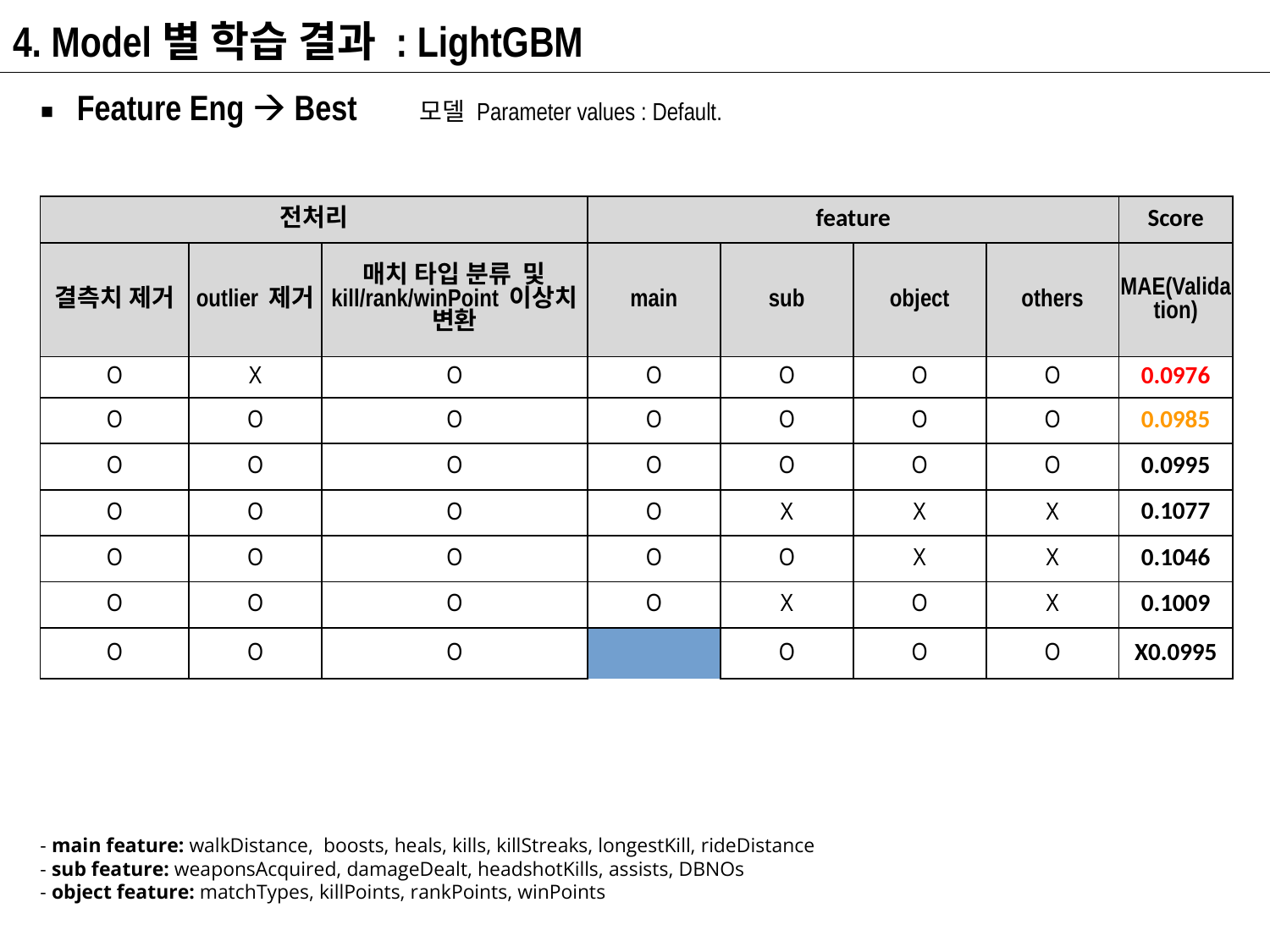

4. Model별 학습 결과 : LightGBM
Feature Eng 🡪 Best
모델 Parameter values : Default.
| 전처리 |  |  |  | feature |  |  |  | Score |
| --- | --- | --- | --- | --- | --- | --- | --- | --- |
| 결측치 제거 | outlier 제거 | 매치 타입 분류 및 kill/rank/winPoint 이상치 변환 |  | main | sub | object | others | MAE(Validation) |
| O | X | O |  | O | O | O | O | 0.0976 |
| O | O | O |  | O | O | O | O | 0.0985 |
| O | O | O |  | O | O | O | O | 0.0995 |
| O | O | O |  | O | X | X | X | 0.1077 |
| O | O | O |  | O | O | X | X | 0.1046 |
| O | O | O |  | O | X | O | X | 0.1009 |
| O | O | O |  | O | O | O | X | 0.0995 |
- main feature: walkDistance,  boosts, heals, kills, killStreaks, longestKill, rideDistance
- sub feature: weaponsAcquired, damageDealt, headshotKills, assists, DBNOs
- object feature: matchTypes, killPoints, rankPoints, winPoints